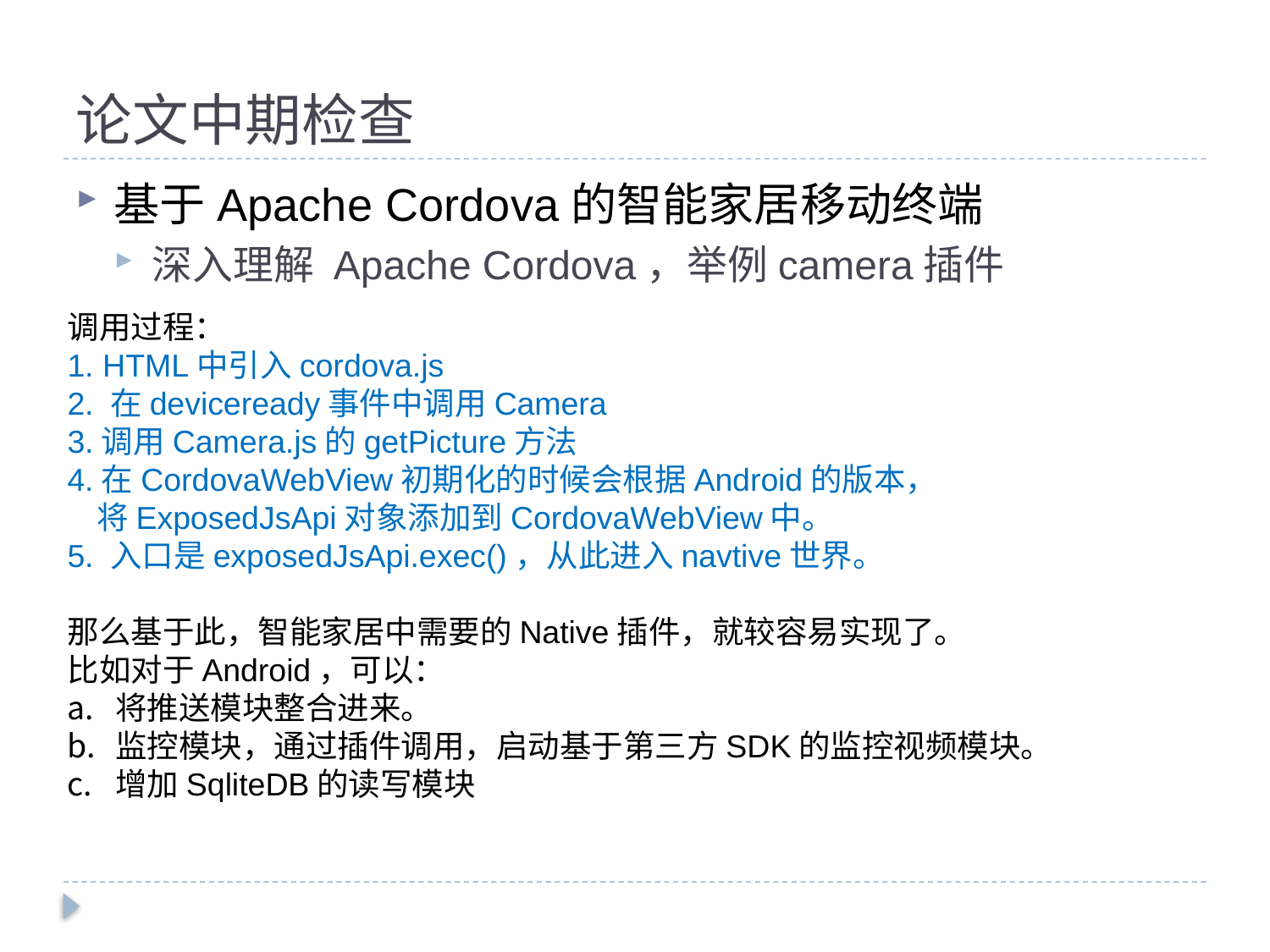

# 论文中期检查
基于Apache Cordova的智能家居移动终端
深入理解 Apache Cordova，举例camera插件
调用过程：
1. HTML中引入cordova.js
2. 在deviceready事件中调用Camera
3.调用Camera.js的getPicture方法
4.在CordovaWebView初期化的时候会根据Android的版本，
   将ExposedJsApi对象添加到CordovaWebView中。
5. 入口是exposedJsApi.exec()，从此进入navtive世界。

那么基于此，智能家居中需要的Native插件，就较容易实现了。
比如对于Android，可以：
将推送模块整合进来。
监控模块，通过插件调用，启动基于第三方SDK的监控视频模块。
增加SqliteDB的读写模块